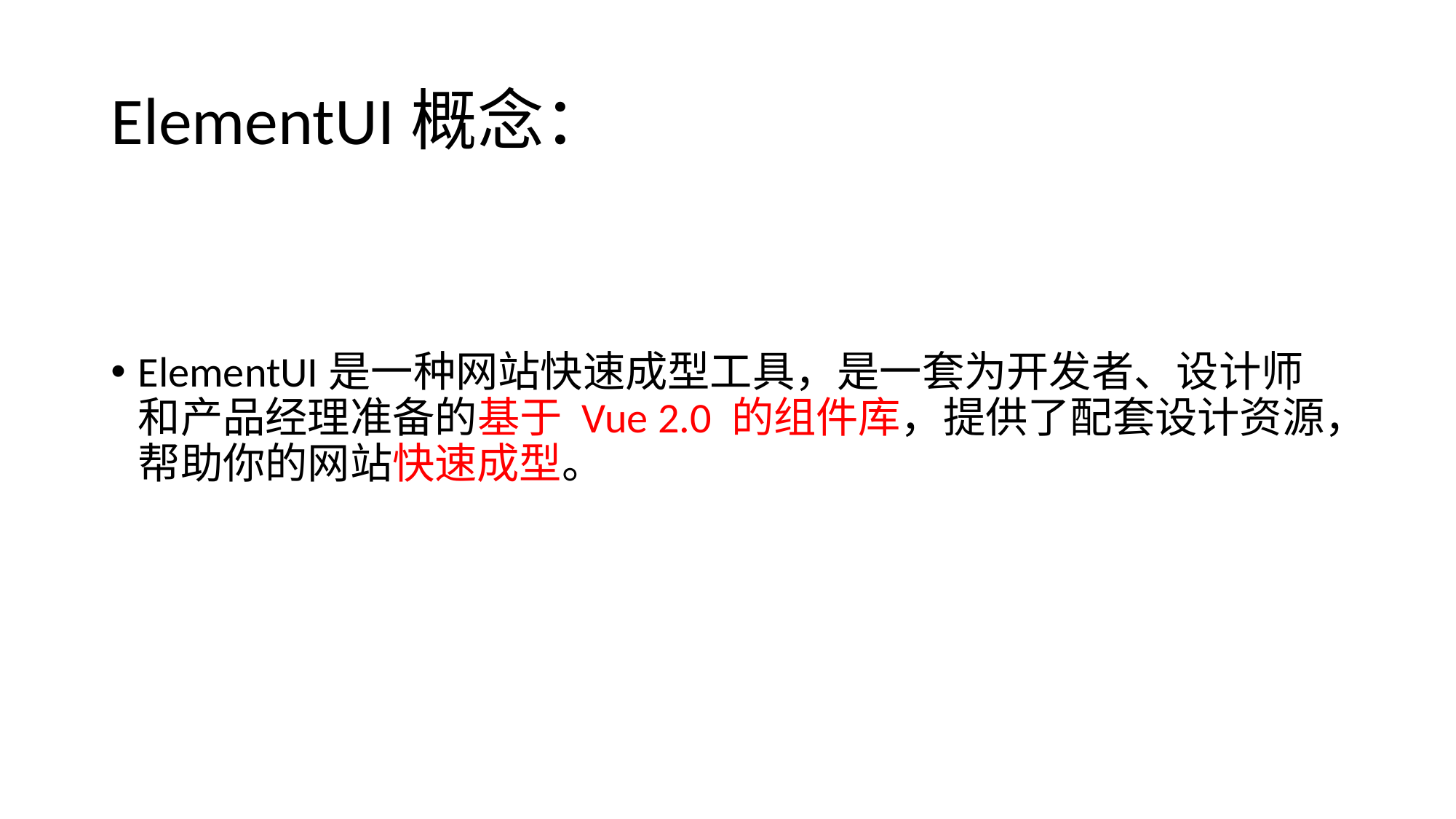

# ElementUI概念：

ElementUI是一种网站快速成型工具，是一套为开发者、设计师和产品经理准备的基于 Vue 2.0 的组件库，提供了配套设计资源，帮助你的网站快速成型。